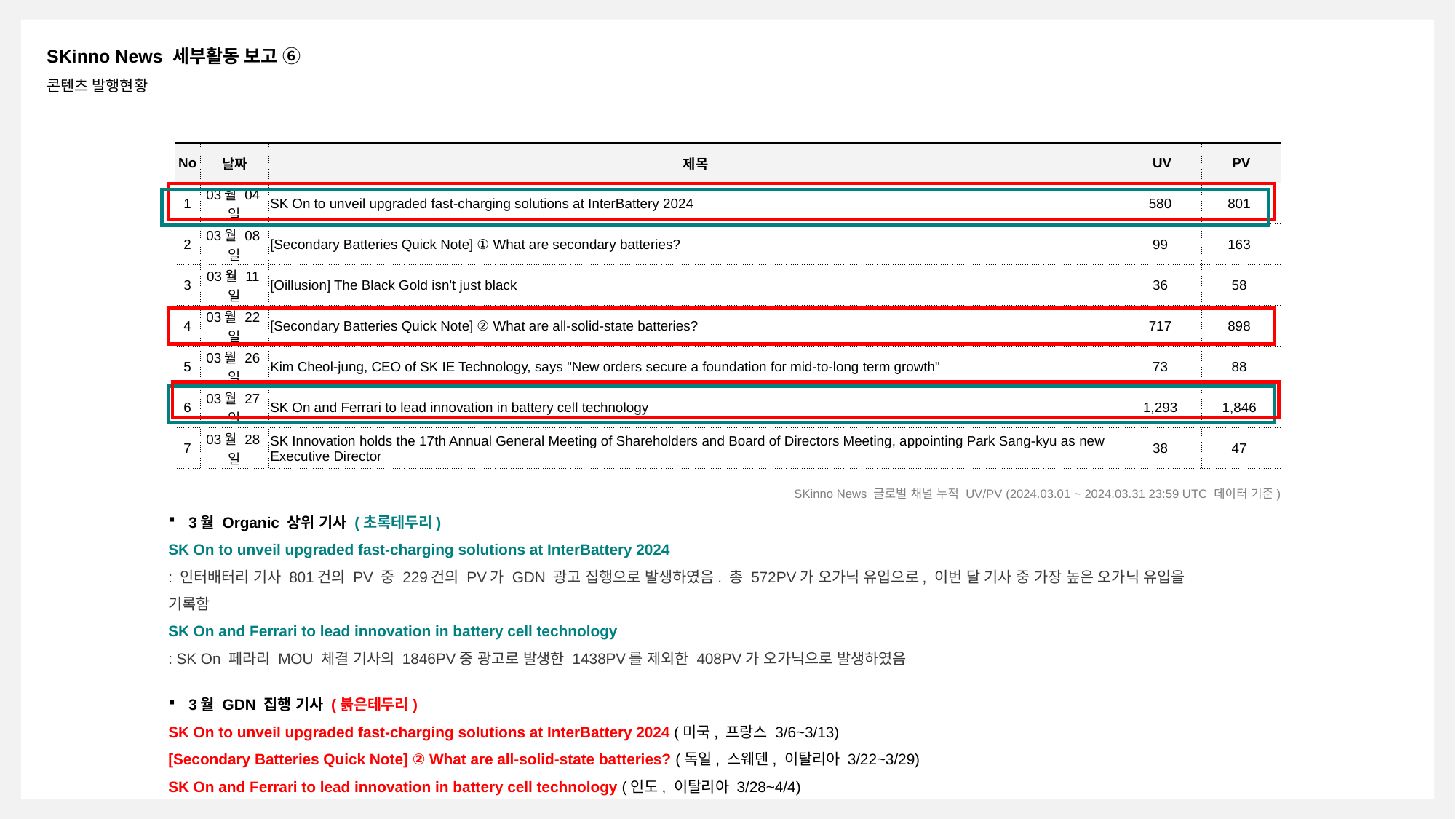

SKinno News 세부활동 보고 ⑥
콘텐츠 발행현황
| No | 날짜 | 제목 | UV | PV |
| --- | --- | --- | --- | --- |
| 1 | 03월 04일 | SK On to unveil upgraded fast-charging solutions at InterBattery 2024 | 580 | 801 |
| 2 | 03월 08일 | [Secondary Batteries Quick Note] ① What are secondary batteries? | 99 | 163 |
| 3 | 03월 11일 | [Oillusion] The Black Gold isn't just black | 36 | 58 |
| 4 | 03월 22일 | [Secondary Batteries Quick Note] ② What are all-solid-state batteries? | 717 | 898 |
| 5 | 03월 26일 | Kim Cheol-jung, CEO of SK IE Technology, says "New orders secure a foundation for mid-to-long term growth" | 73 | 88 |
| 6 | 03월 27일 | SK On and Ferrari to lead innovation in battery cell technology | 1,293 | 1,846 |
| 7 | 03월 28일 | SK Innovation holds the 17th Annual General Meeting of Shareholders and Board of Directors Meeting, appointing Park Sang-kyu as new Executive Director | 38 | 47 |

SKinno News 글로벌 채널 누적 UV/PV (2024.03.01 ~ 2024.03.31 23:59 UTC 데이터 기준)
3월 Organic 상위 기사 (초록테두리)
SK On to unveil upgraded fast-charging solutions at InterBattery 2024
: 인터배터리 기사 801건의 PV 중 229건의 PV가 GDN 광고 집행으로 발생하였음. 총 572PV가 오가닉 유입으로, 이번 달 기사 중 가장 높은 오가닉 유입을 기록함
SK On and Ferrari to lead innovation in battery cell technology
: SK On 페라리 MOU 체결 기사의 1846PV중 광고로 발생한 1438PV를 제외한 408PV가 오가닉으로 발생하였음

3월 GDN 집행 기사 (붉은테두리)
SK On to unveil upgraded fast-charging solutions at InterBattery 2024 (미국, 프랑스 3/6~3/13)
[Secondary Batteries Quick Note] ② What are all-solid-state batteries? (독일, 스웨덴, 이탈리아 3/22~3/29)
SK On and Ferrari to lead innovation in battery cell technology (인도, 이탈리아 3/28~4/4)